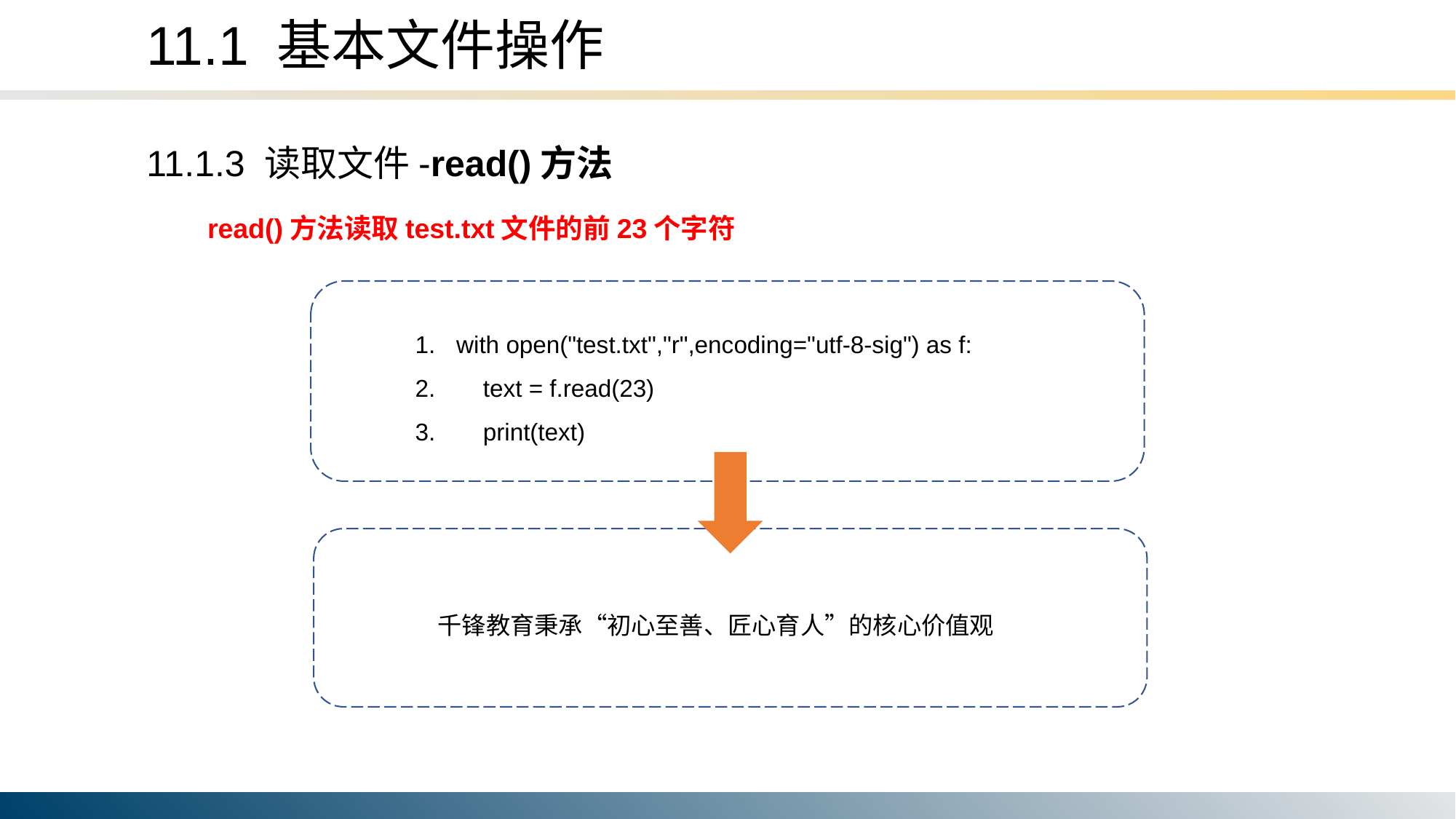

11.1 基本文件操作
11.1.3 读取文件-read()方法
read()方法读取test.txt文件的前23个字符

with open("test.txt","r",encoding="utf-8-sig") as f:
    text = f.read(23)
    print(text)

千锋教育秉承“初心至善、匠心育人”的核心价值观